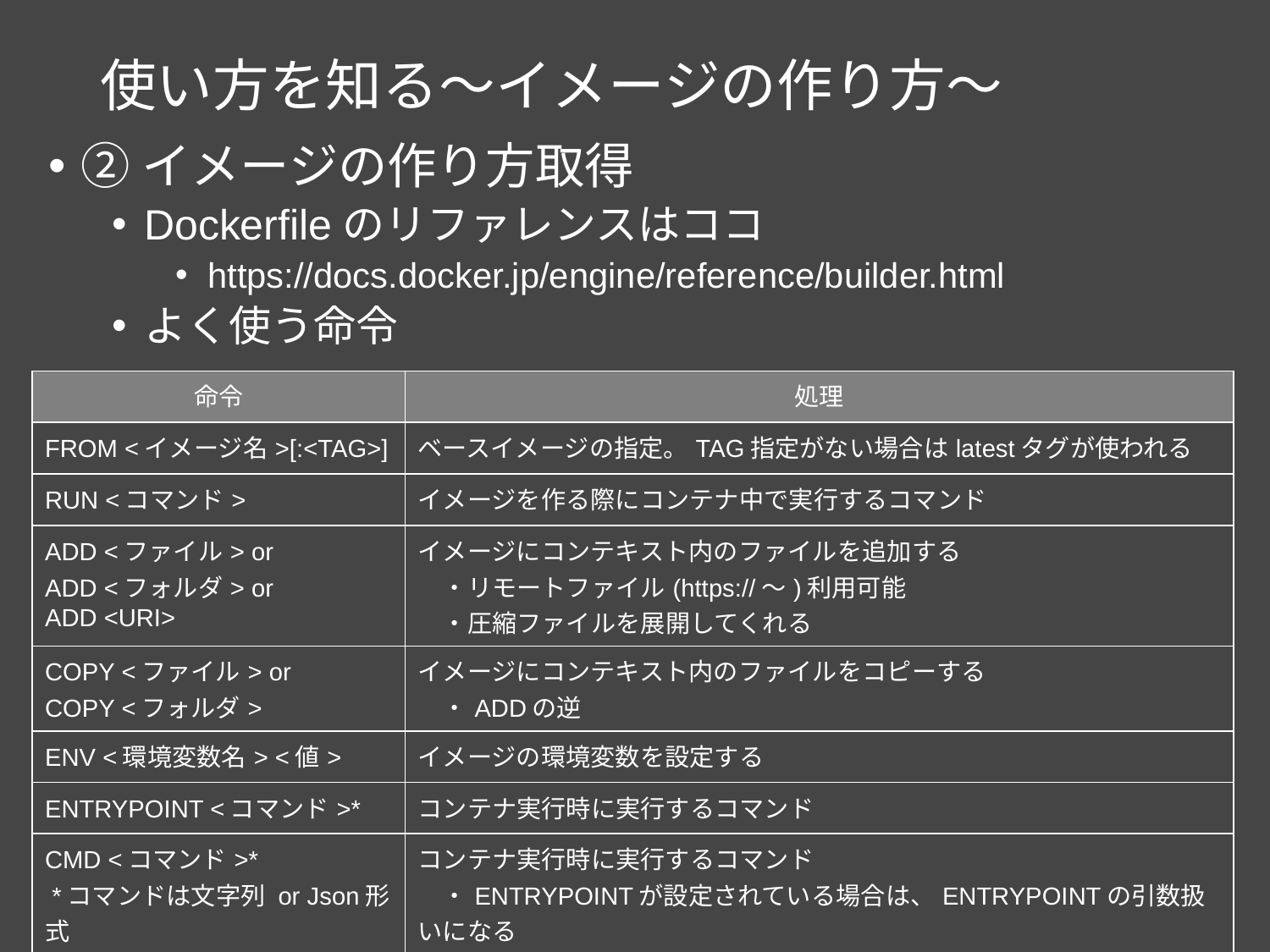

# 使い方を知る～イメージの作り方～
②イメージの作り方取得
Dockerfileのリファレンスはココ
https://docs.docker.jp/engine/reference/builder.html
よく使う命令

| 命令 | 処理 |
| --- | --- |
| FROM <イメージ名>[:<TAG>] | ベースイメージの指定。TAG指定がない場合はlatestタグが使われる |
| RUN <コマンド> | イメージを作る際にコンテナ中で実行するコマンド |
| ADD <ファイル> or ADD <フォルダ> or ADD <URI> | イメージにコンテキスト内のファイルを追加する 　・リモートファイル(https://～)利用可能 　・圧縮ファイルを展開してくれる |
| COPY <ファイル> or COPY <フォルダ> | イメージにコンテキスト内のファイルをコピーする 　・ADDの逆 |
| ENV <環境変数名> <値> | イメージの環境変数を設定する |
| ENTRYPOINT <コマンド>\* | コンテナ実行時に実行するコマンド |
| CMD <コマンド>\* \*コマンドは文字列 or Json形式 | コンテナ実行時に実行するコマンド 　・ENTRYPOINTが設定されている場合は、ENTRYPOINTの引数扱いになる 　　例) ENTRYPOINT [“ping”]、CMD [“8.8.8.8”, “–c”, “100”] 　　　　 ⇒ping 8.8.8.8 –c 100 が実行される |